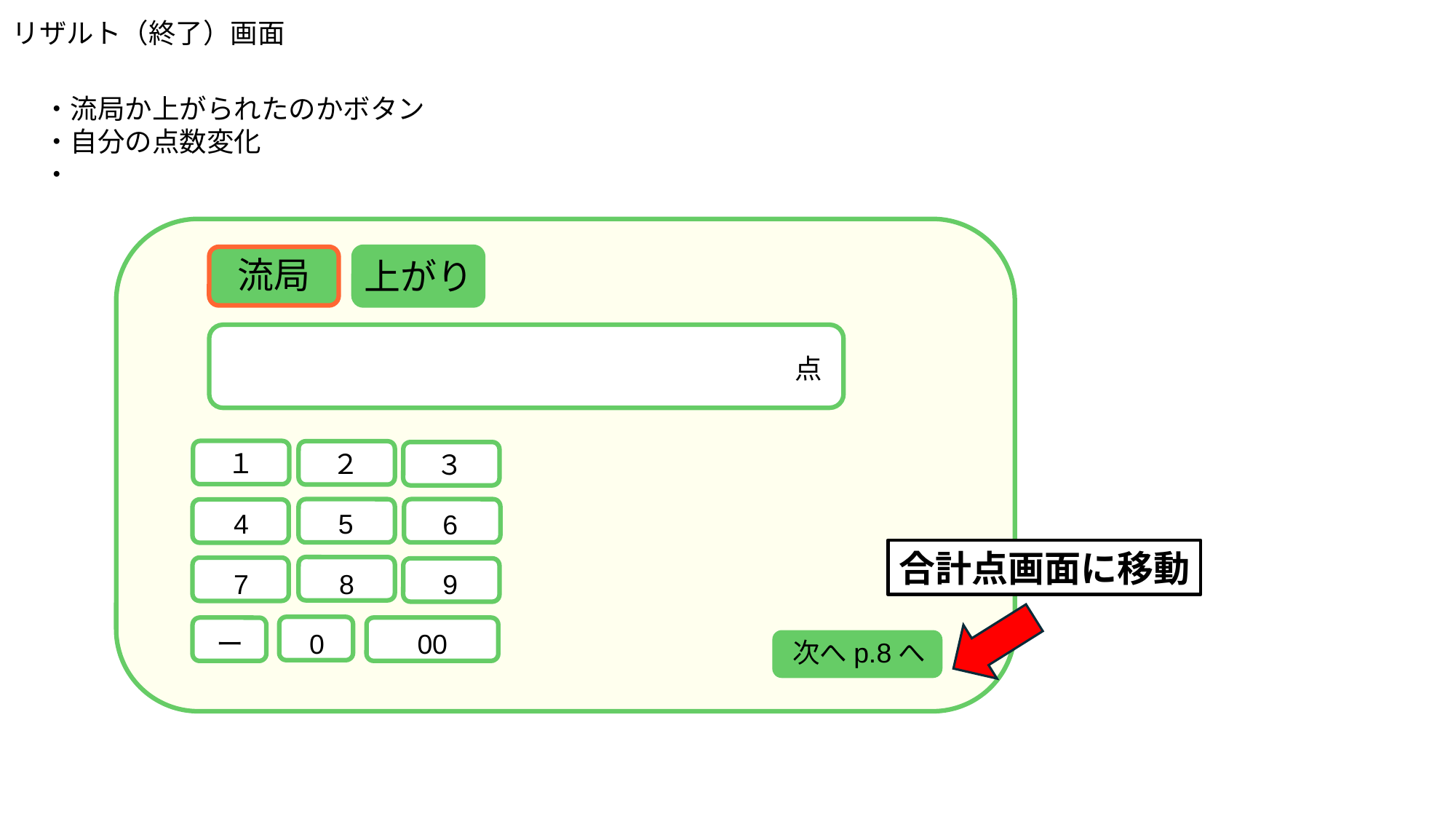

リザルト（終了）画面
・流局か上がられたのかボタン
・自分の点数変化
・

流局

上がり

　　　　　　　　　　　　　　　　　　点

１

２

３

4
5
6
合計点画面に移動

7
8
9

0
00
ー
次へp.8へ